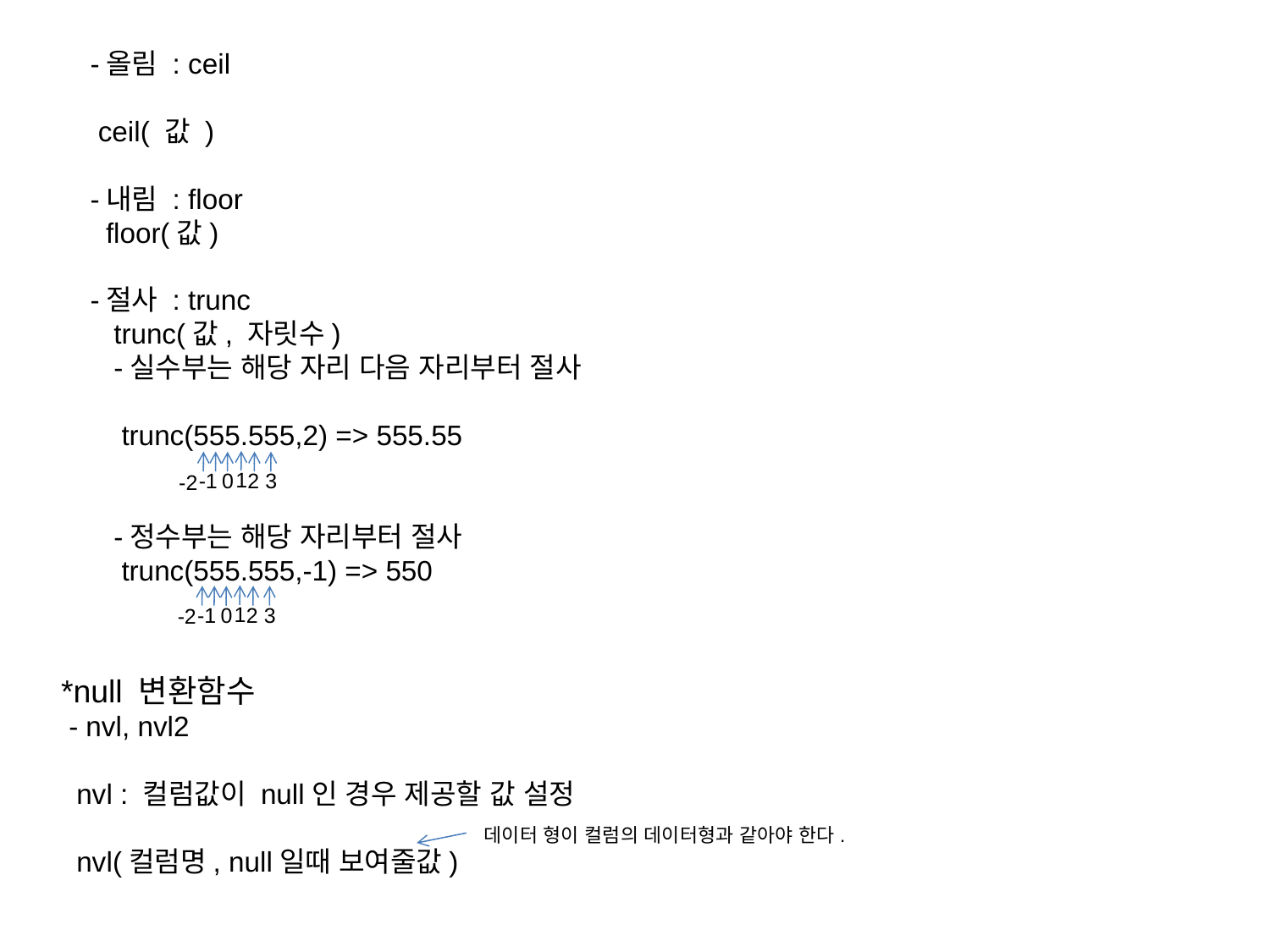

-올림 : ceil

 ceil( 값 )

-내림 : floor
  floor(값)

-절사 : trunc
   trunc(값, 자릿수)
   -실수부는 해당 자리 다음 자리부터 절사

    trunc(555.555,2) => 555.55

   -정수부는 해당 자리부터 절사
    trunc(555.555,-1) => 550

1
-1
3
0
2
-2
1
-1
3
0
2
-2
*null 변환함수
 - nvl, nvl2

  nvl : 컬럼값이 null인 경우 제공할 값 설정

  nvl(컬럼명, null일때 보여줄값)
데이터 형이 컬럼의 데이터형과 같아야 한다.